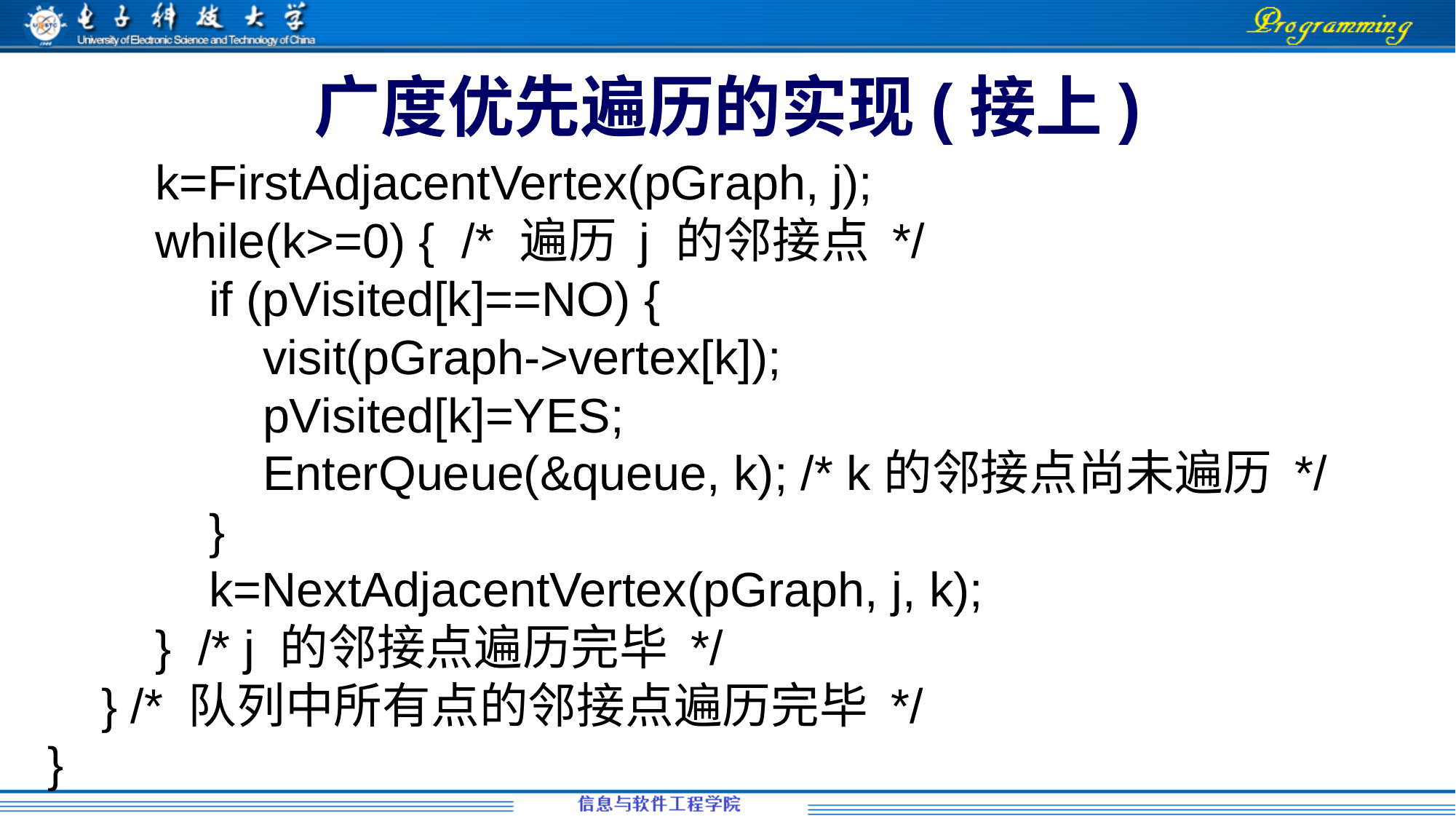

# 广度优先遍历的实现(接上)
        k=FirstAdjacentVertex(pGraph, j);
        while(k>=0) {  /* 遍历 j 的邻接点 */
            if (pVisited[k]==NO) {
                visit(pGraph->vertex[k]);
                pVisited[k]=YES;
                EnterQueue(&queue, k); /* k的邻接点尚未遍历 */
            }
            k=NextAdjacentVertex(pGraph, j, k);
        }  /* j 的邻接点遍历完毕 */
    } /* 队列中所有点的邻接点遍历完毕 */
}